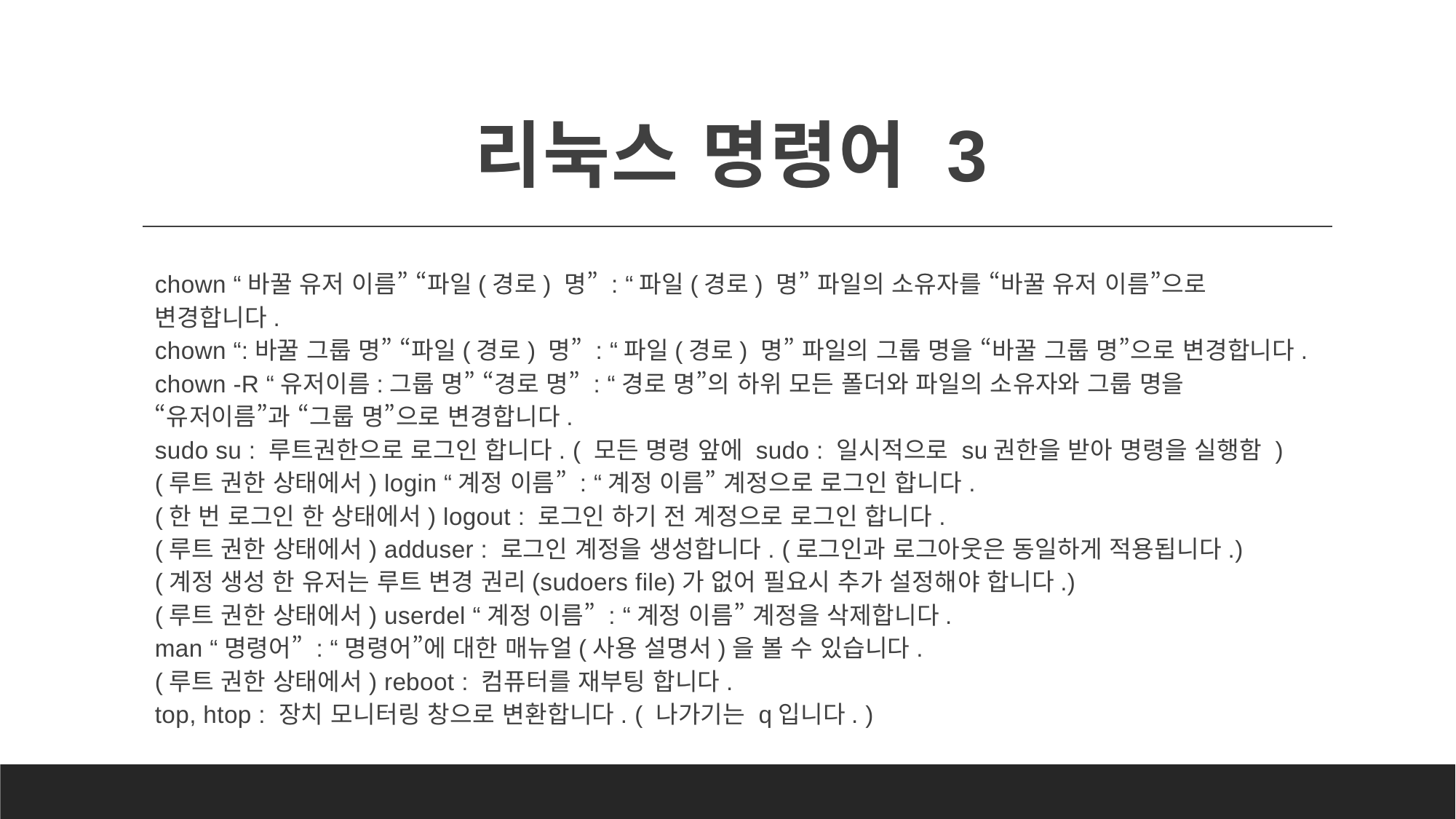

# 리눅스 명령어 3
chown “바꿀 유저 이름” “파일(경로) 명” : “파일(경로) 명” 파일의 소유자를 “바꿀 유저 이름”으로 변경합니다.
chown “:바꿀 그룹 명” “파일(경로) 명” : “파일(경로) 명” 파일의 그룹 명을 “바꿀 그룹 명”으로 변경합니다.
chown -R “유저이름:그룹 명” “경로 명” : “경로 명”의 하위 모든 폴더와 파일의 소유자와 그룹 명을
“유저이름”과 “그룹 명”으로 변경합니다.
sudo su : 루트권한으로 로그인 합니다. ( 모든 명령 앞에 sudo : 일시적으로 su권한을 받아 명령을 실행함 )
(루트 권한 상태에서) login “계정 이름” : “계정 이름” 계정으로 로그인 합니다.
(한 번 로그인 한 상태에서) logout : 로그인 하기 전 계정으로 로그인 합니다.
(루트 권한 상태에서) adduser : 로그인 계정을 생성합니다. (로그인과 로그아웃은 동일하게 적용됩니다.)
(계정 생성 한 유저는 루트 변경 권리(sudoers file)가 없어 필요시 추가 설정해야 합니다.)
(루트 권한 상태에서) userdel “계정 이름” : “계정 이름” 계정을 삭제합니다.
man “명령어” : “명령어”에 대한 매뉴얼(사용 설명서)을 볼 수 있습니다.
(루트 권한 상태에서) reboot : 컴퓨터를 재부팅 합니다.
top, htop : 장치 모니터링 창으로 변환합니다. ( 나가기는 q입니다. )